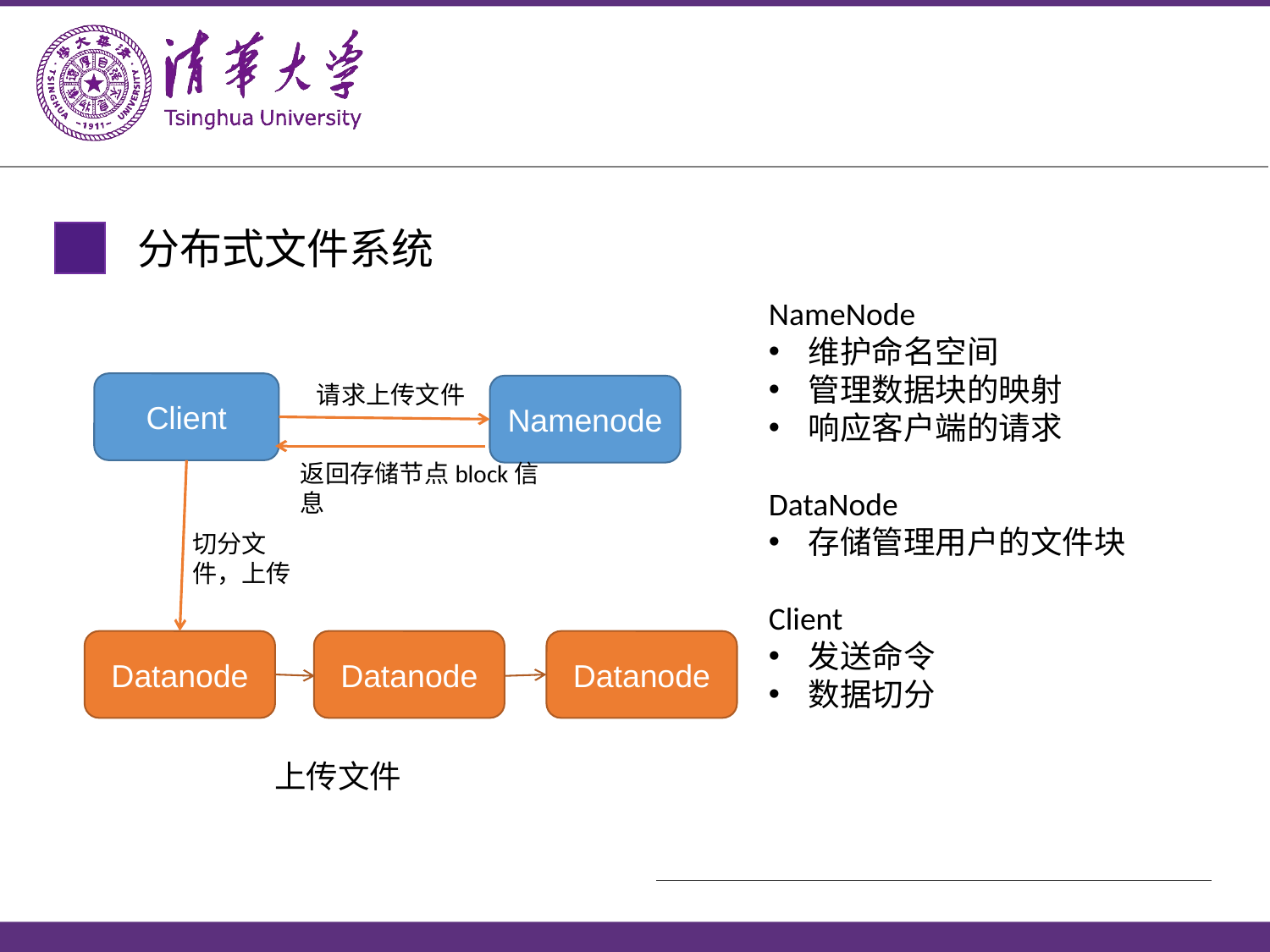

分布式文件系统

NameNode
维护命名空间
管理数据块的映射
响应客户端的请求

DataNode
存储管理用户的文件块

Client
发送命令
数据切分

Client
请求上传文件
Namenode
返回存储节点block信息

切分文件，上传
Datanode
Datanode
Datanode
上传文件